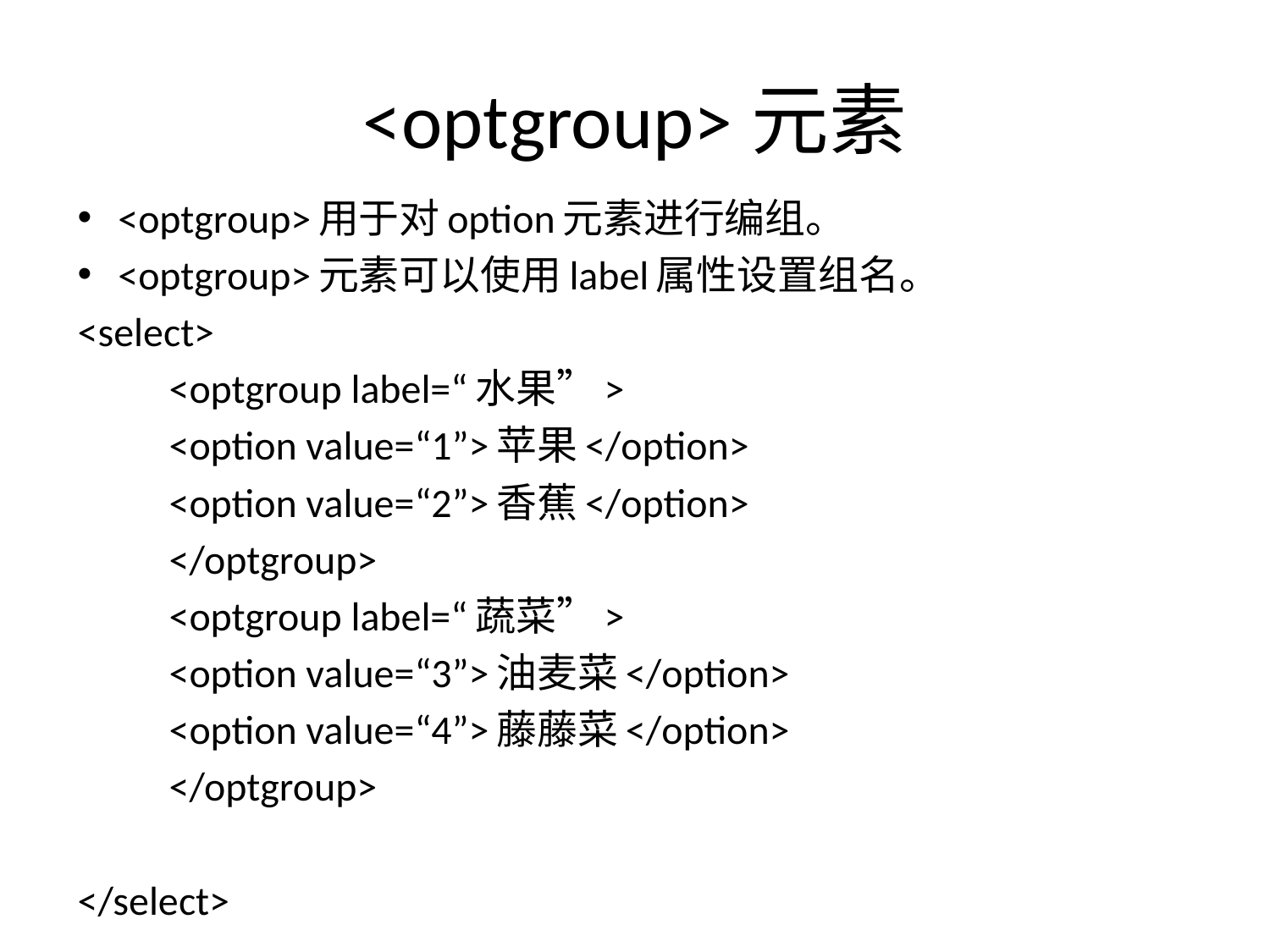

# <optgroup>元素
<optgroup>用于对option元素进行编组。
<optgroup>元素可以使用label属性设置组名。
<select>
	<optgroup label=“水果”>
		<option value=“1”>苹果</option>
		<option value=“2”>香蕉</option>
	</optgroup>
	<optgroup label=“蔬菜”>
		<option value=“3”>油麦菜</option>
		<option value=“4”>藤藤菜</option>
	</optgroup>

</select>